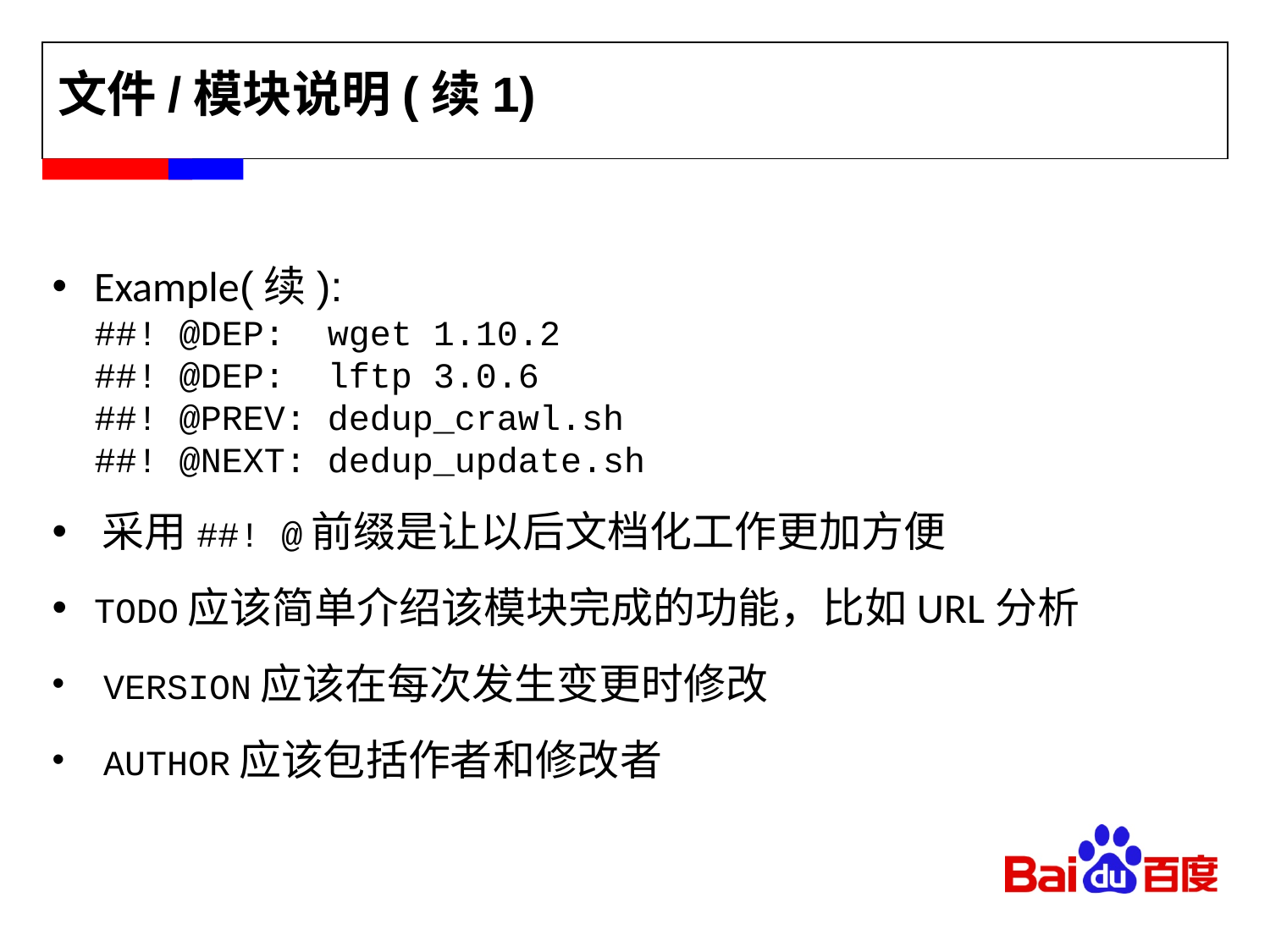

# 文件/模块说明(续1)
 Example(续):
  ##! @DEP:  wget 1.10.2
  ##! @DEP:  lftp 3.0.6
  ##! @PREV: dedup_crawl.sh
  ##! @NEXT: dedup_update.sh
 采用##! @前缀是让以后文档化工作更加方便
 TODO应该简单介绍该模块完成的功能，比如URL分析
 VERSION应该在每次发生变更时修改
 AUTHOR应该包括作者和修改者